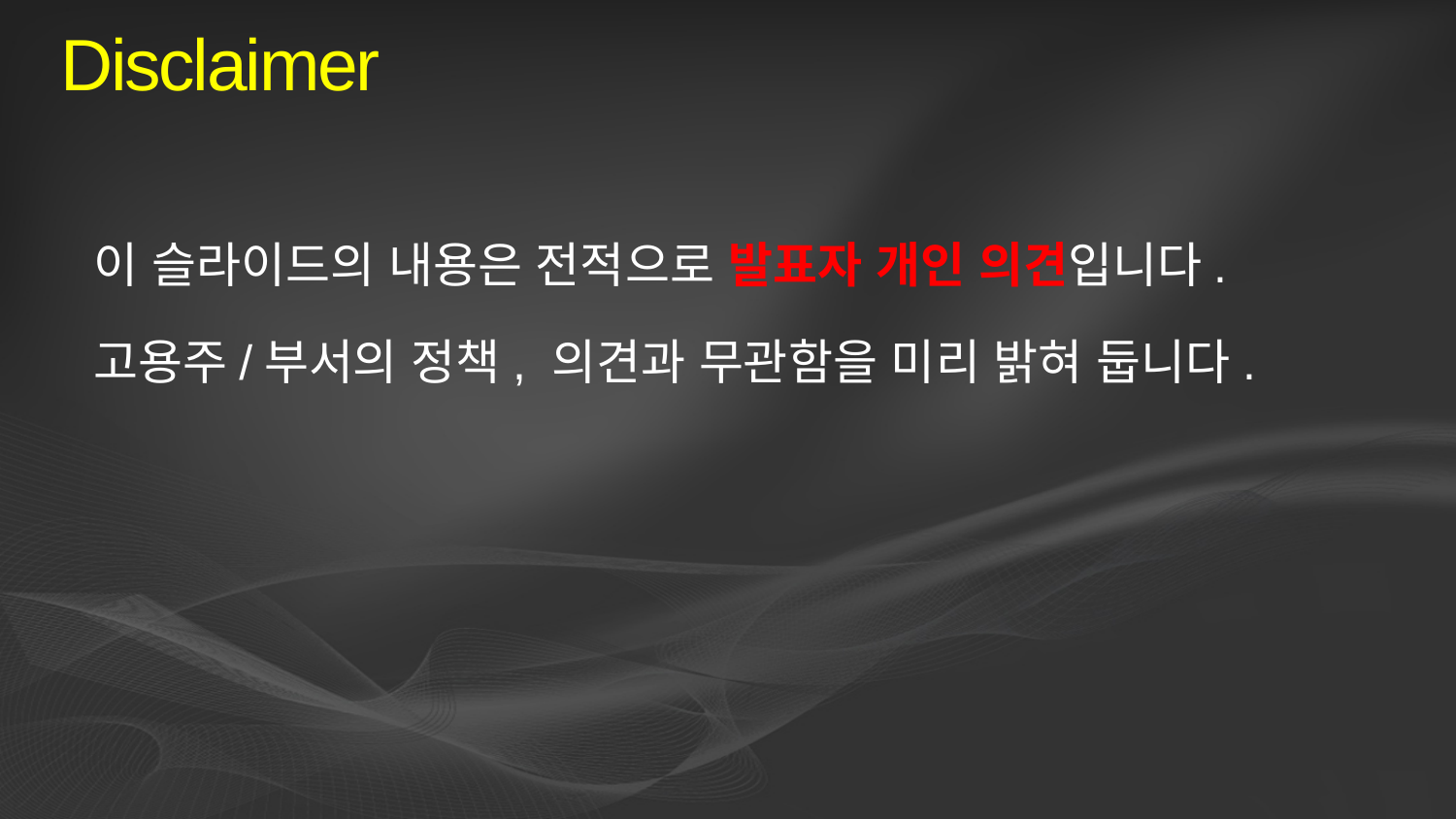

# Disclaimer
이 슬라이드의 내용은 전적으로 발표자 개인 의견입니다.
고용주/부서의 정책, 의견과 무관함을 미리 밝혀 둡니다.